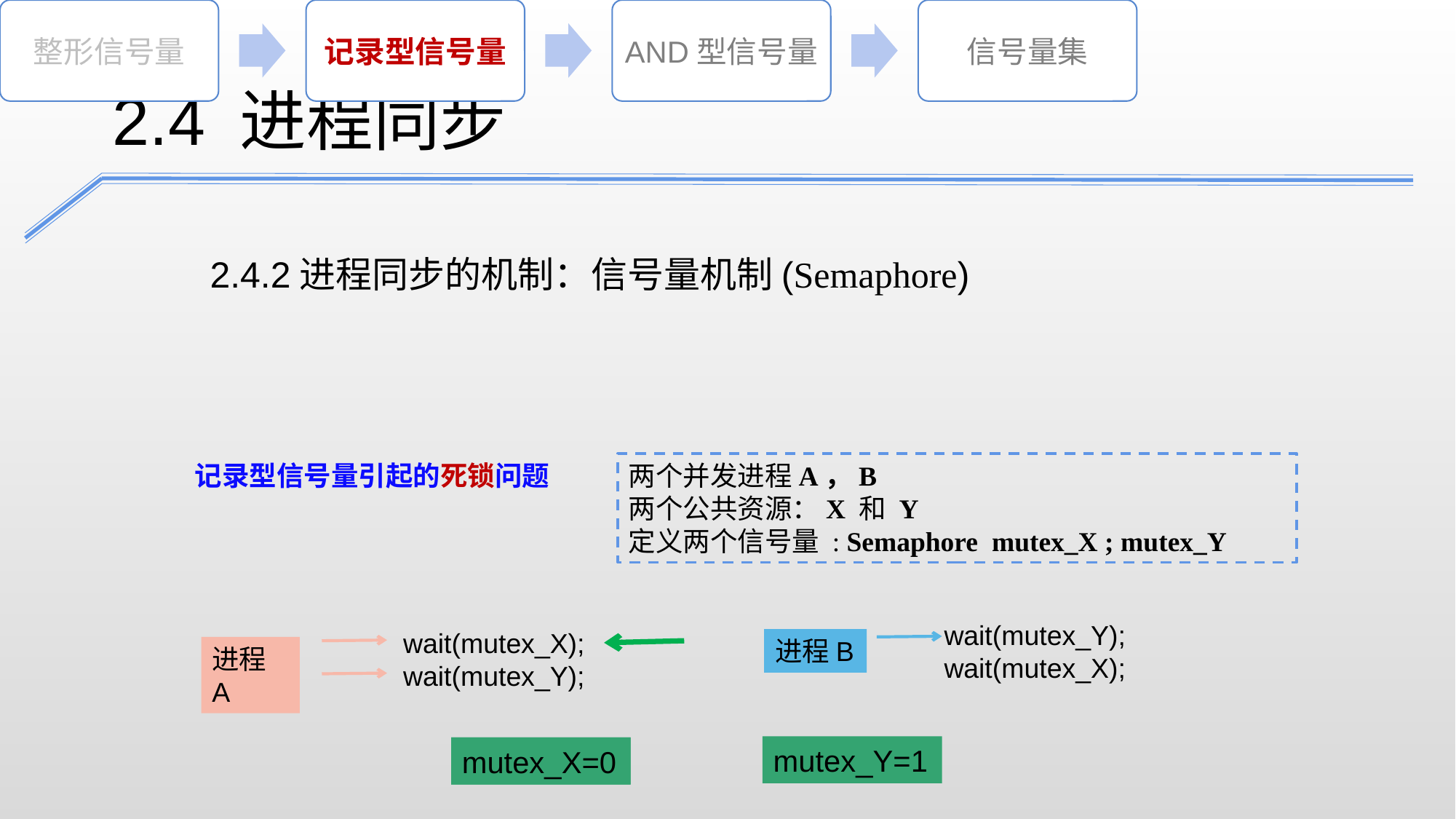

2.4 进程同步
2.4.2进程同步的机制：信号量机制(Semaphore)
整形信号量

记录型信号量

AND型信号量

信号量集
记录型信号量引起的死锁问题
两个并发进程A，B
两个公共资源：X 和 Y
定义两个信号量 : Semaphore  mutex_X ; mutex_Y
wait(mutex_Y);
wait(mutex_X);
wait(mutex_X);
wait(mutex_Y);
进程B
进程A
mutex_Y=1
mutex_X=1
mutex_X=0